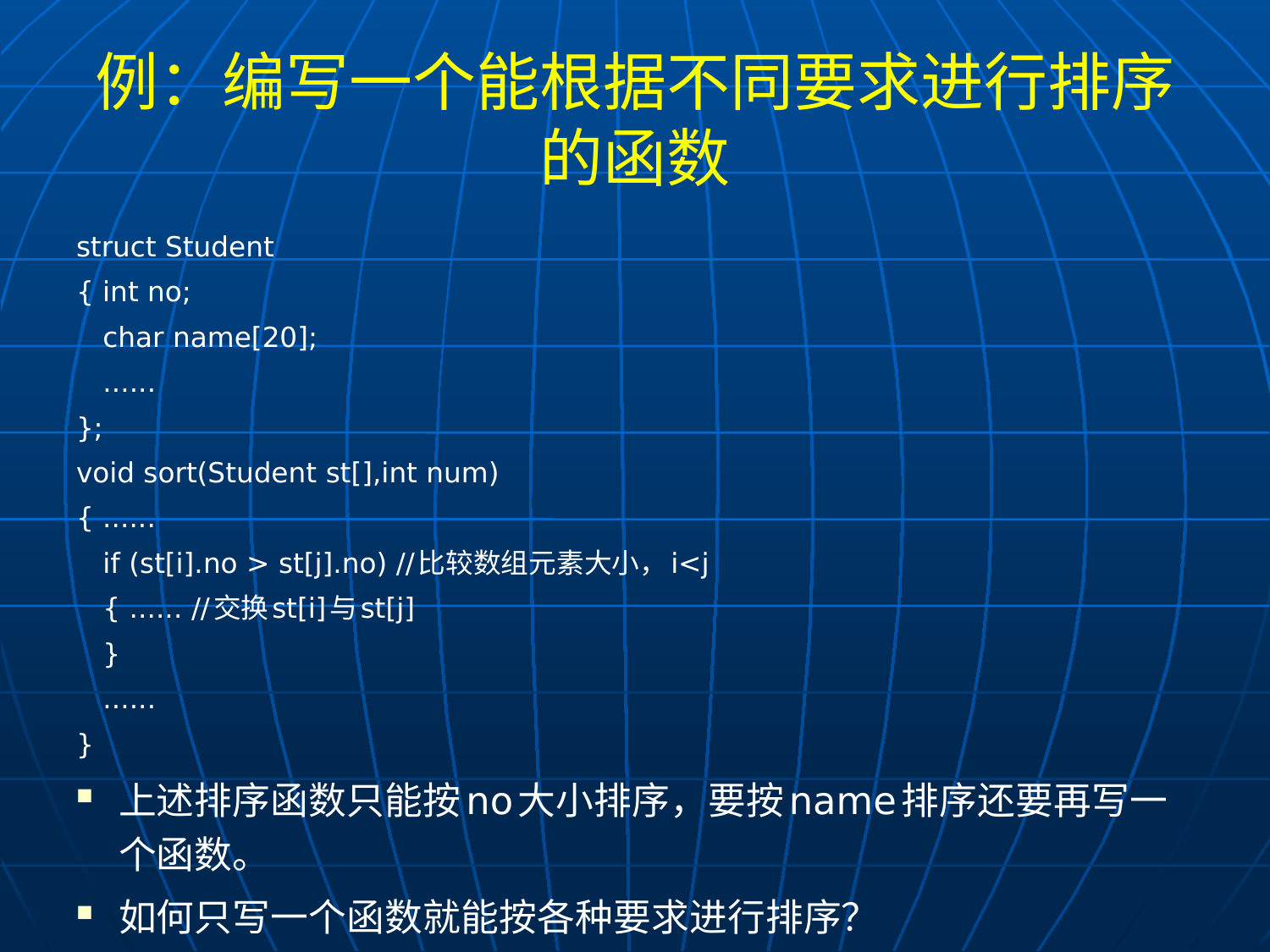

# 例：编写一个能根据不同要求进行排序的函数
struct Student
{ int no;
   char name[20];
   ......
};
void sort(Student st[],int num)
{ ......
   if (st[i].no > st[j].no) //比较数组元素大小，i<j
   { ...... //交换st[i]与st[j]
   }
   ......
}
上述排序函数只能按no大小排序，要按name排序还要再写一个函数。
如何只写一个函数就能按各种要求进行排序？